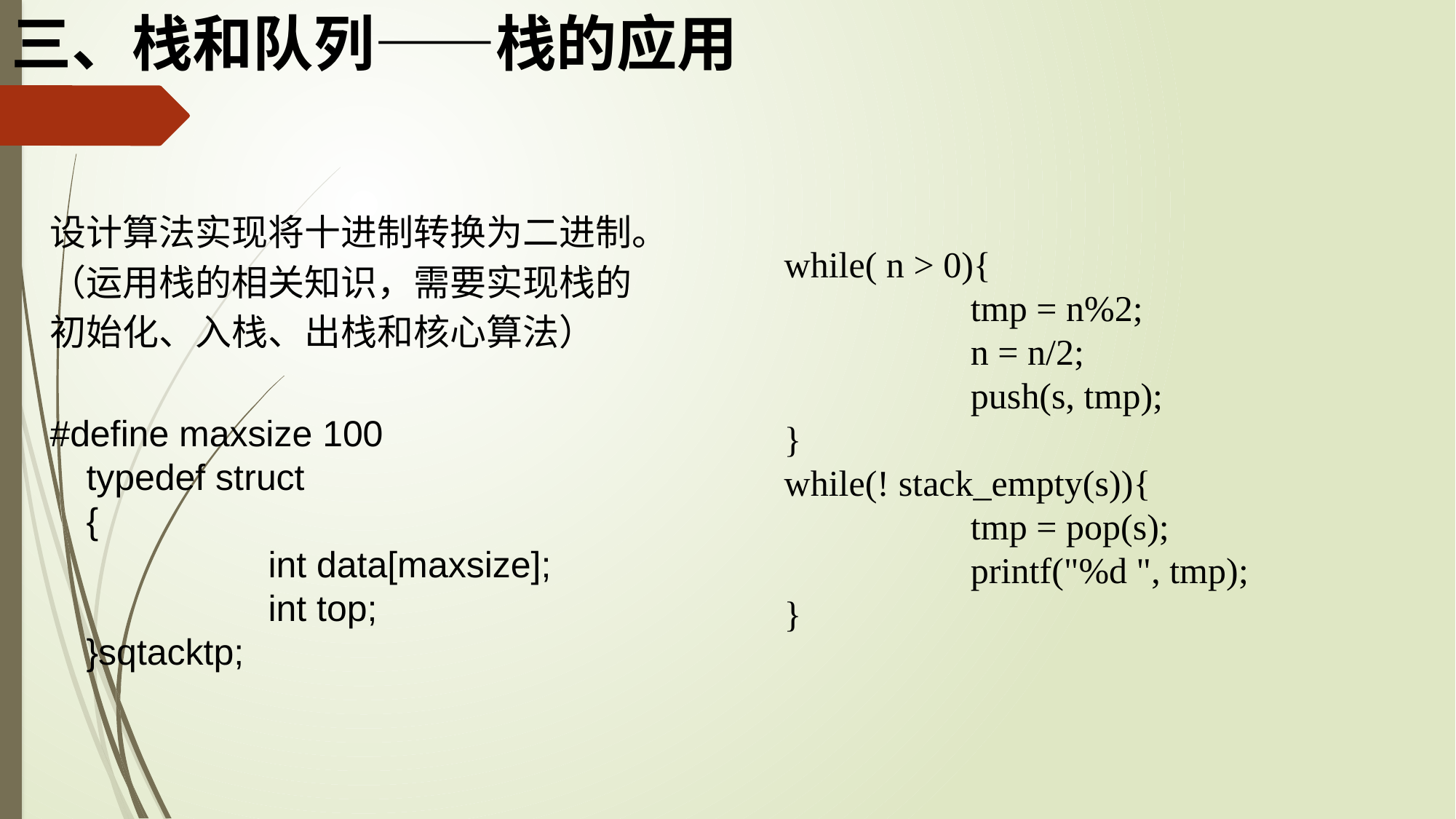

# 三、栈和队列——栈的应用
设计算法实现将十进制转换为二进制。（运用栈的相关知识，需要实现栈的初始化、入栈、出栈和核心算法）

#define maxsize 100
typedef struct
{
		int data[maxsize];
		int top;
}sqtacktp;
while( n > 0){
   		tmp = n%2;
    		n = n/2;
    		push(s, tmp);
}
while(! stack_empty(s)){
   		tmp = pop(s);
    		printf("%d ", tmp);
}